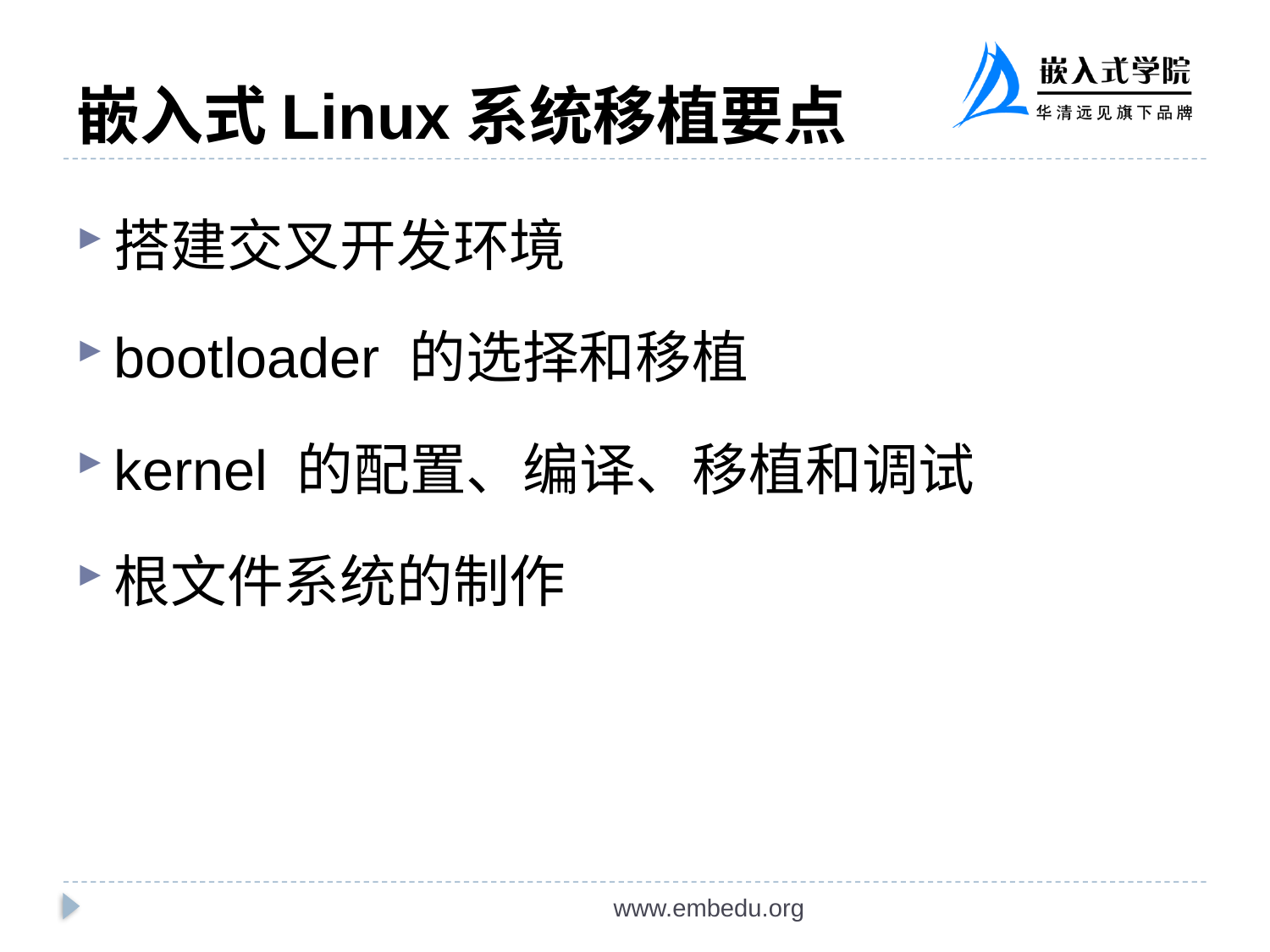

# 嵌入式Linux系统移植要点
搭建交叉开发环境
bootloader 的选择和移植
kernel 的配置、编译、移植和调试
根文件系统的制作
www.embedu.org